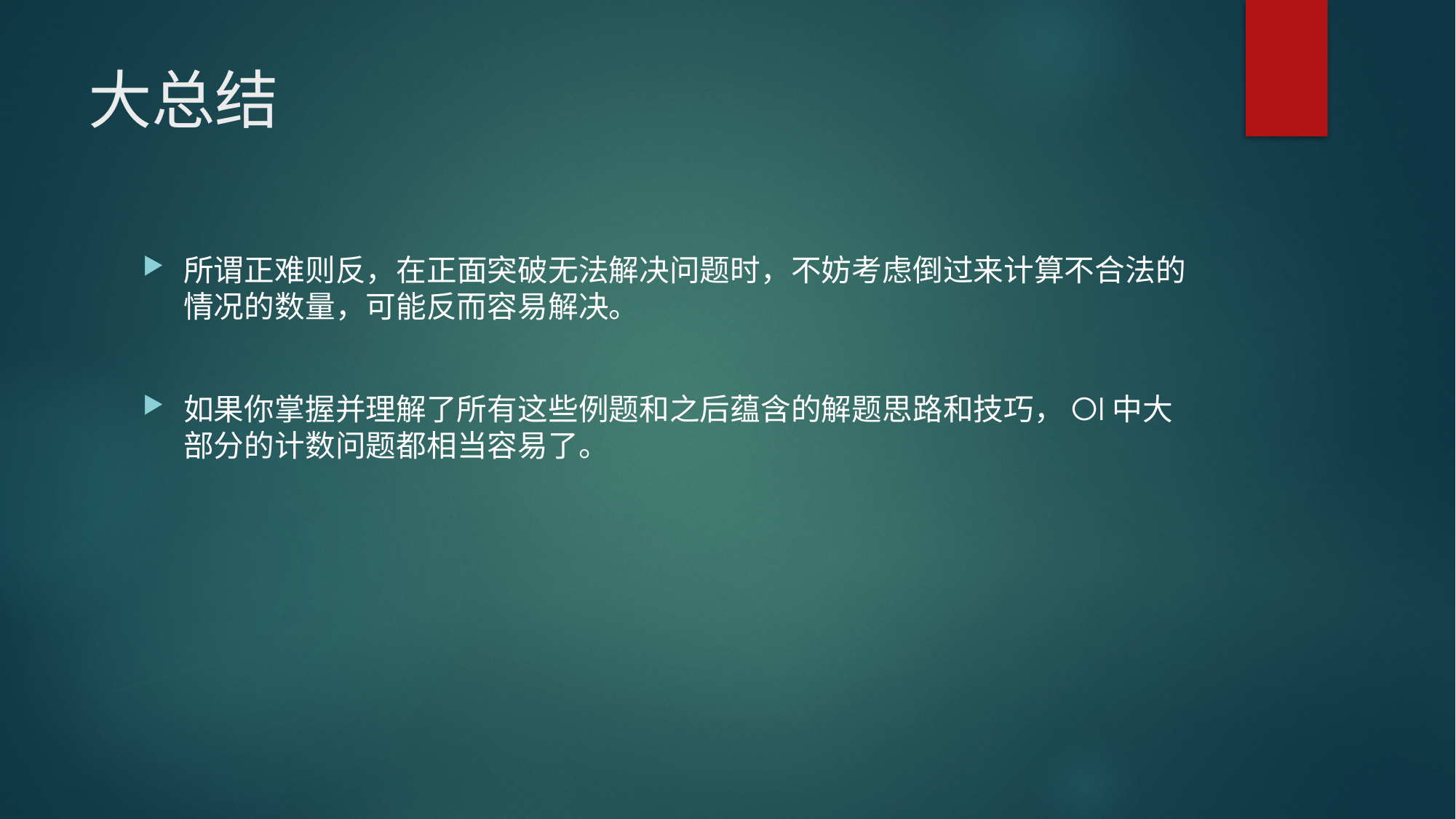

# 大总结
所谓正难则反，在正面突破无法解决问题时，不妨考虑倒过来计算不合法的情况的数量，可能反而容易解决。

如果你掌握并理解了所有这些例题和之后蕴含的解题思路和技巧，OI中大部分的计数问题都相当容易了。